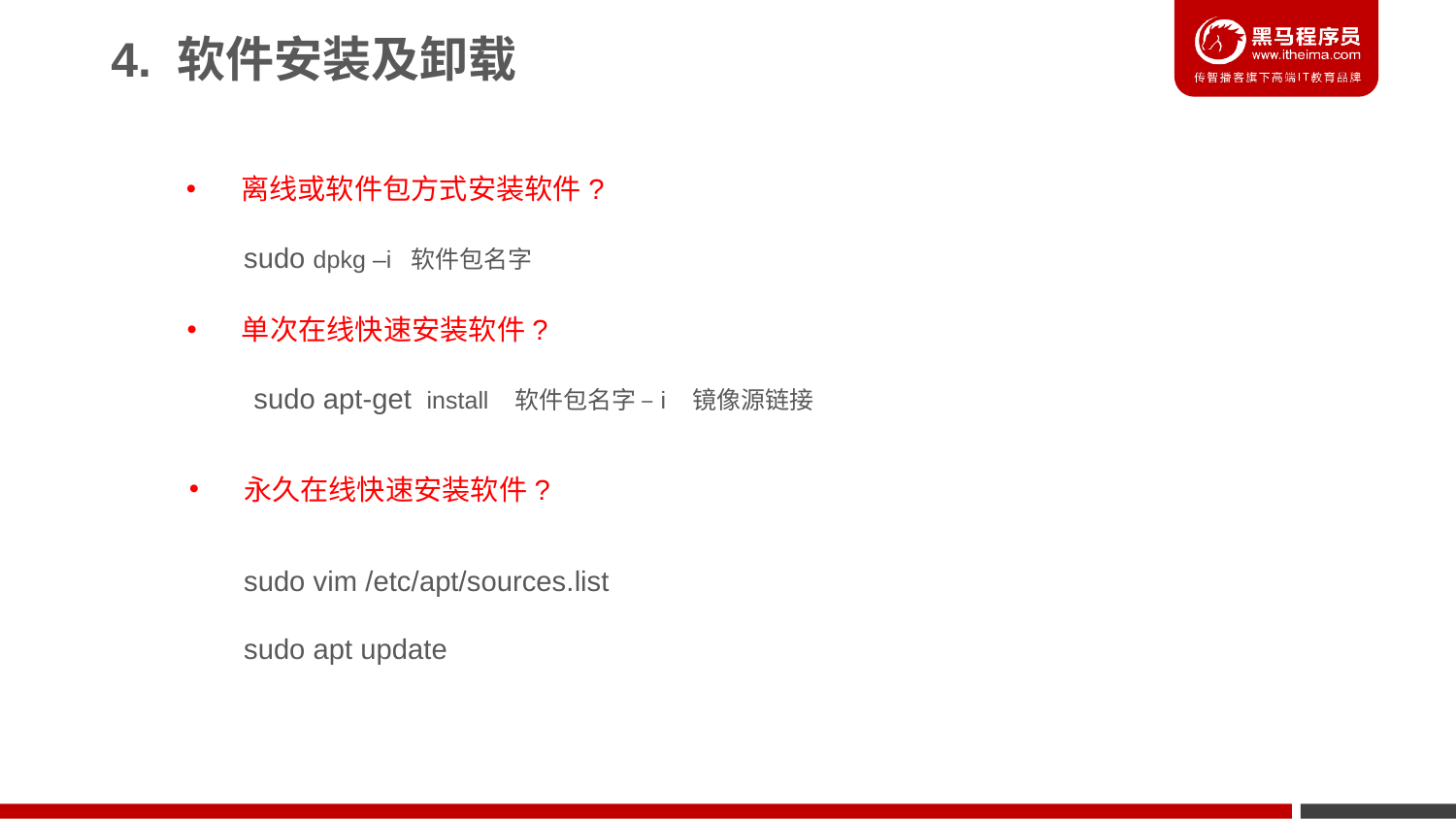

4. 软件安装及卸载
离线或软件包方式安装软件?
  sudo dpkg –i  软件包名字
单次在线快速安装软件?
  sudo apt-get  install   软件包名字 –i   镜像源链接
永久在线快速安装软件?
  sudo vim /etc/apt/sources.list

  sudo apt update